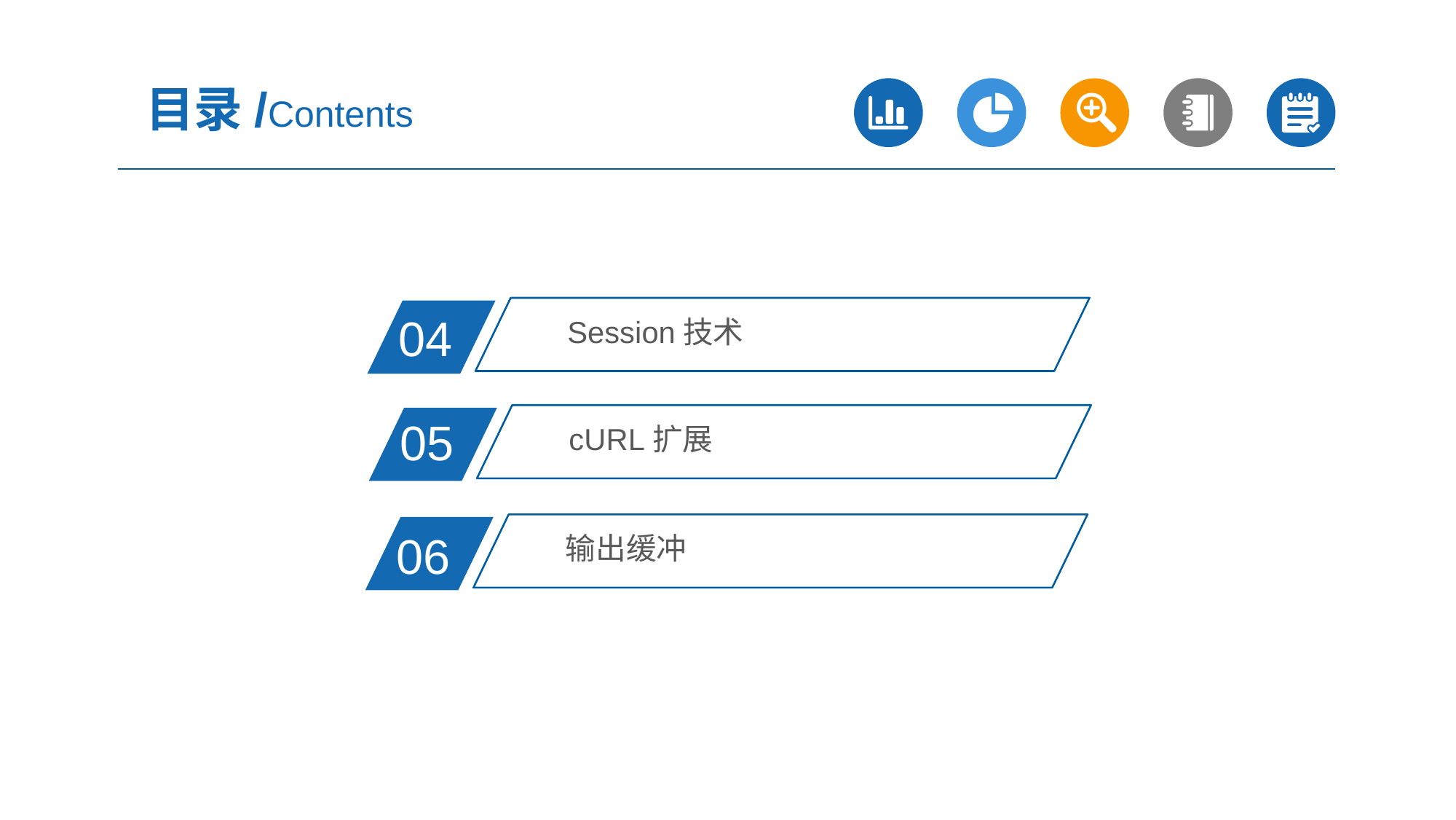

目录/Contents

Session技术

04

cURL扩展
05

输出缓冲

06